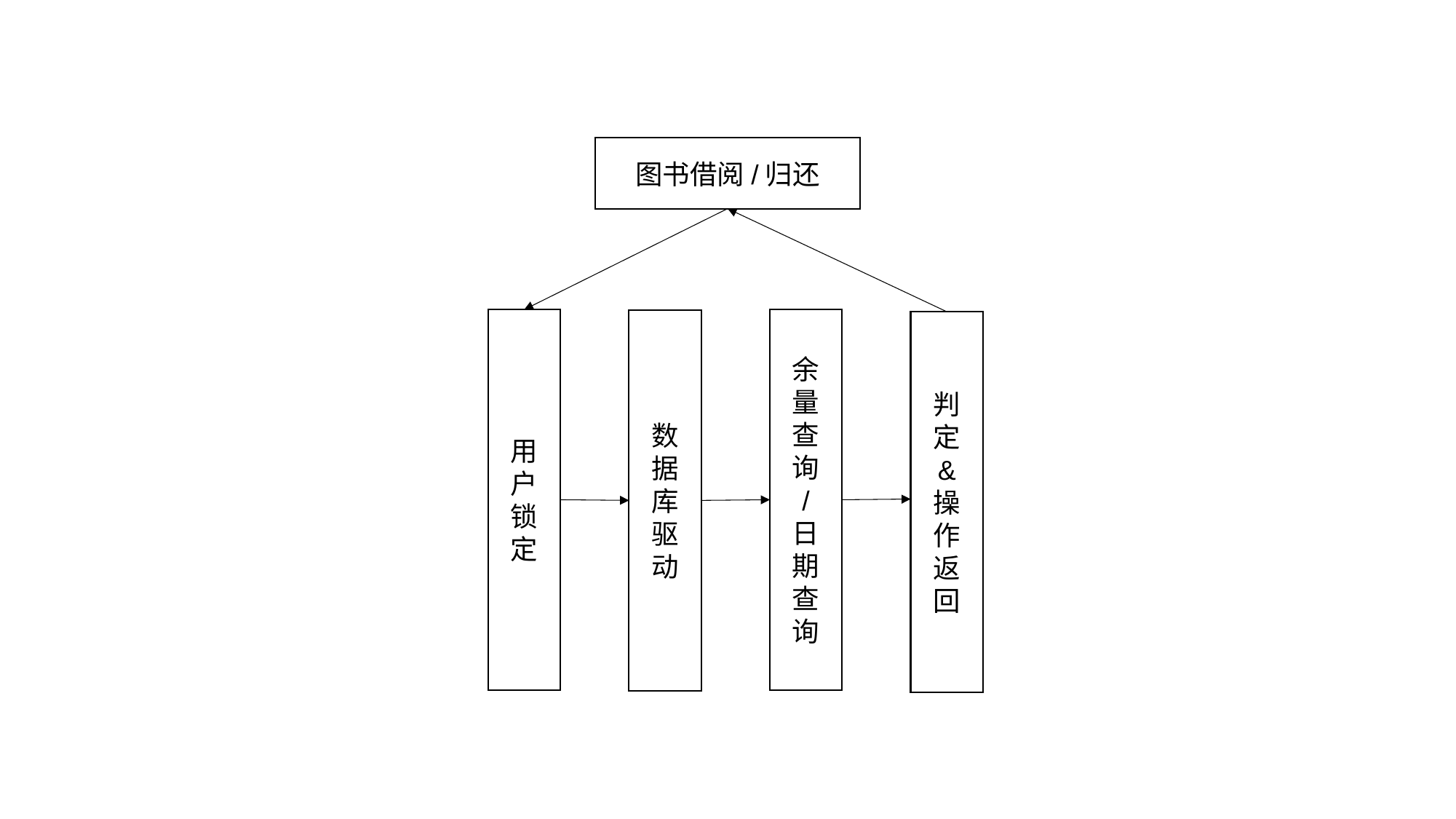

图书借阅/归还
用户锁定
余量查询
/
日期查询
数据库驱动
判定
&
操作返回